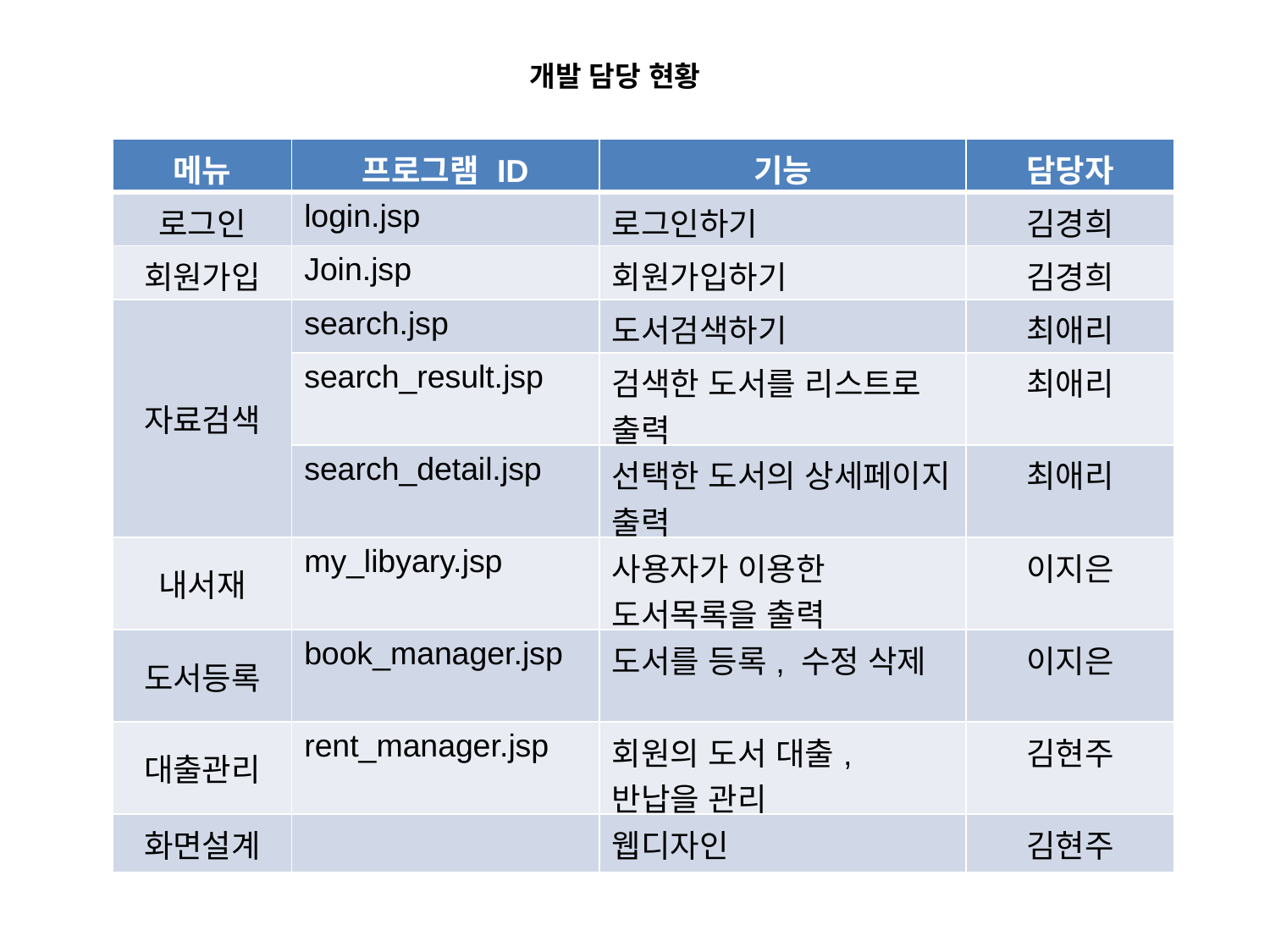

개발 담당 현황
| 메뉴 | 프로그램 ID | 기능 | 담당자 |
| --- | --- | --- | --- |
| 로그인 | login.jsp | 로그인하기 | 김경희 |
| 회원가입 | Join.jsp | 회원가입하기 | 김경희 |
| 자료검색 | search.jsp | 도서검색하기 | 최애리 |
|  | search\_result.jsp | 검색한 도서를 리스트로 출력 | 최애리 |
|  | search\_detail.jsp | 선택한 도서의 상세페이지 출력 | 최애리 |
| 내서재 | my\_libyary.jsp | 사용자가 이용한 도서목록을 출력 | 이지은 |
| 도서등록 | book\_manager.jsp | 도서를 등록, 수정 삭제 | 이지은 |
| 대출관리 | rent\_manager.jsp | 회원의 도서 대출, 반납을 관리 | 김현주 |
| 화면설계 |  | 웹디자인 | 김현주 |